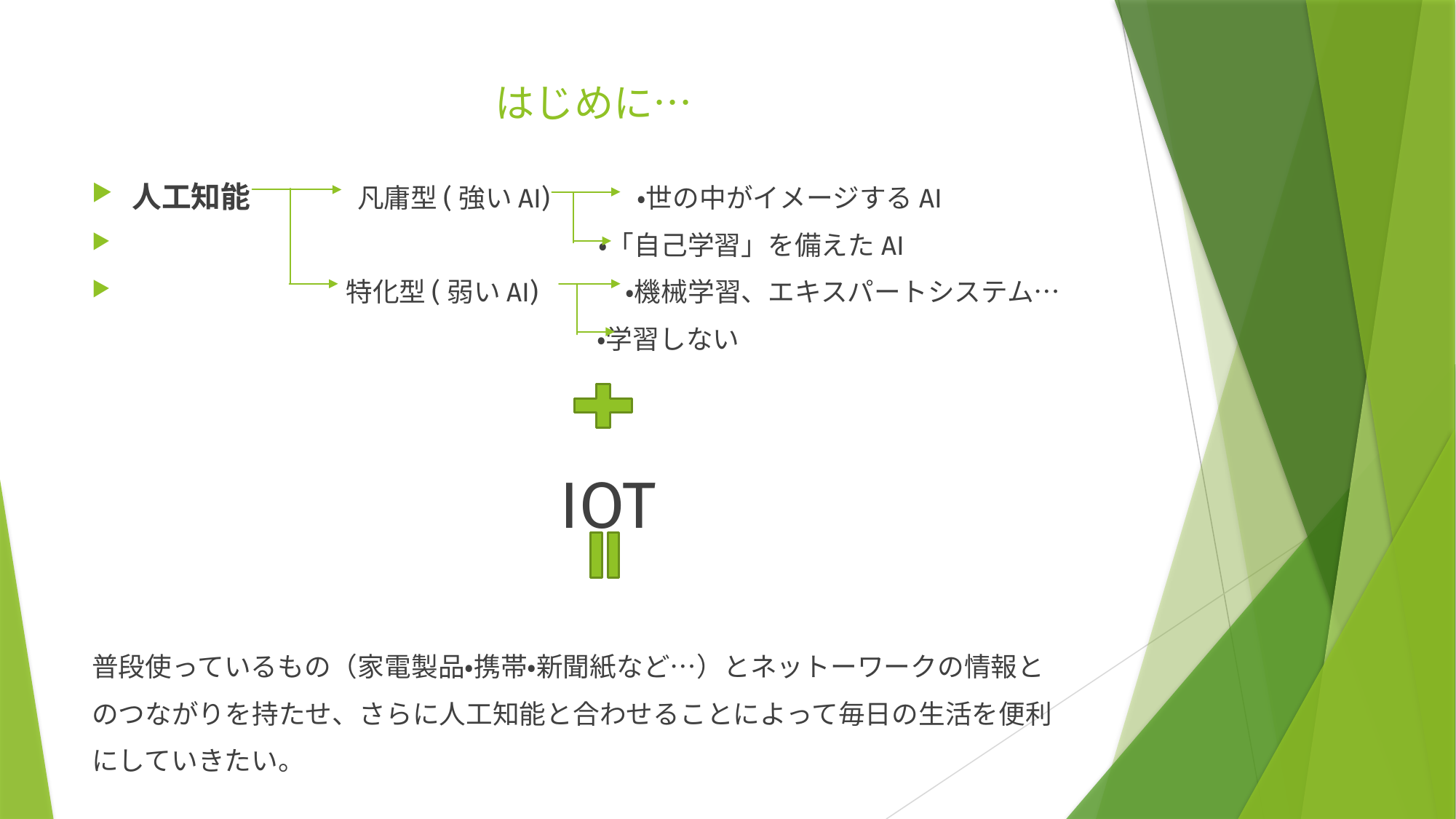

# はじめに…
人工知能　　　　凡庸型(強いAI)　　　・世の中がイメージするAI
　　　　　　　　　　　　　　　　　  ・「自己学習」を備えたAI
　　　　　　　　特化型(弱いAI)　　　・機械学習、エキスパートシステム…
　  　　　　　　　　　　　　　　　　　  ・学習しない

  IOT

普段使っているもの（家電製品・携帯・新聞紙など…）とネットーワークの情報と
のつながりを持たせ、さらに人工知能と合わせることによって毎日の生活を便利
にしていきたい。